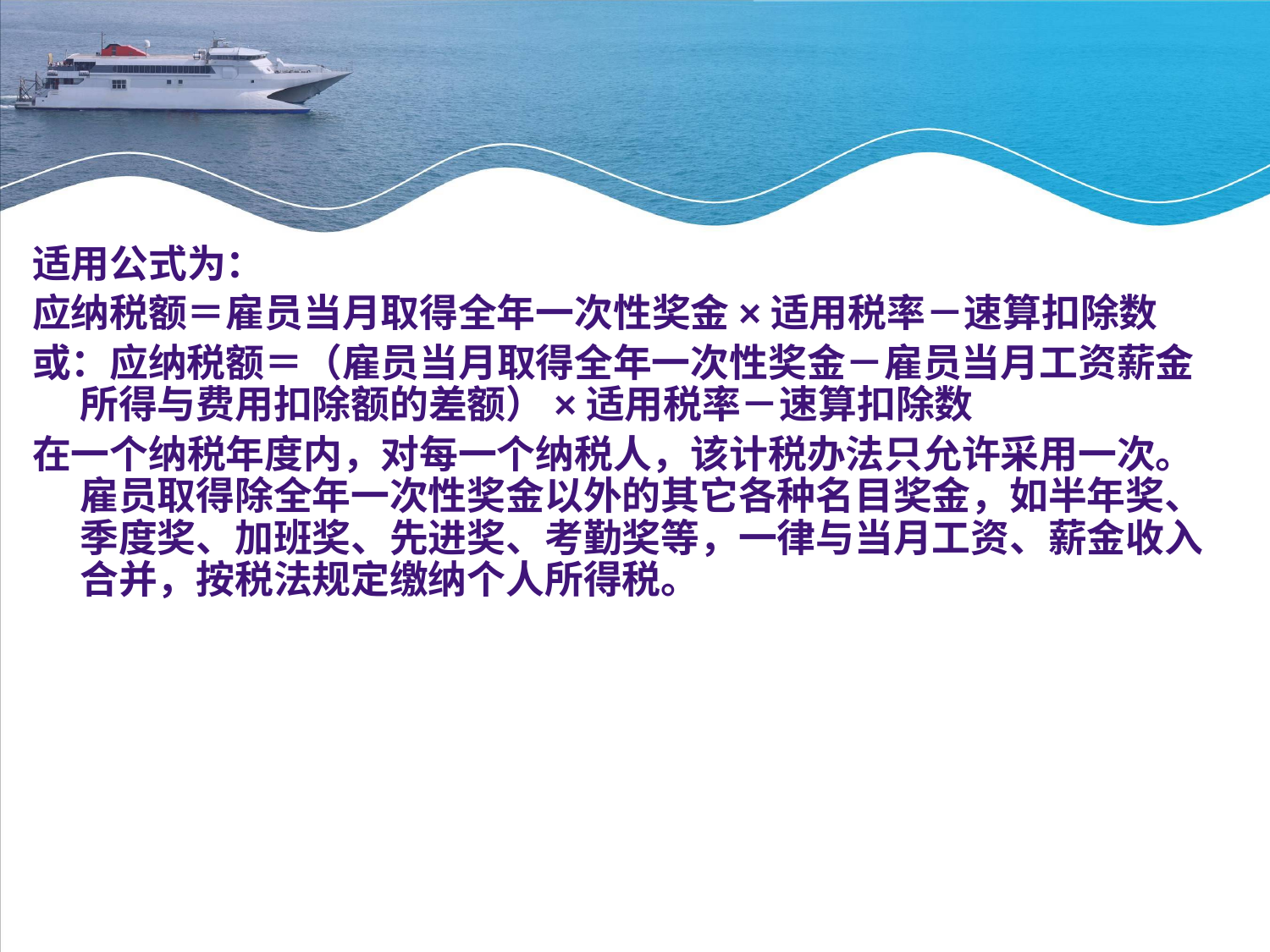

适用公式为：
应纳税额＝雇员当月取得全年一次性奖金×适用税率－速算扣除数
或：应纳税额＝（雇员当月取得全年一次性奖金－雇员当月工资薪金所得与费用扣除额的差额）×适用税率－速算扣除数
在一个纳税年度内，对每一个纳税人，该计税办法只允许采用一次。雇员取得除全年一次性奖金以外的其它各种名目奖金，如半年奖、季度奖、加班奖、先进奖、考勤奖等，一律与当月工资、薪金收入合并，按税法规定缴纳个人所得税。